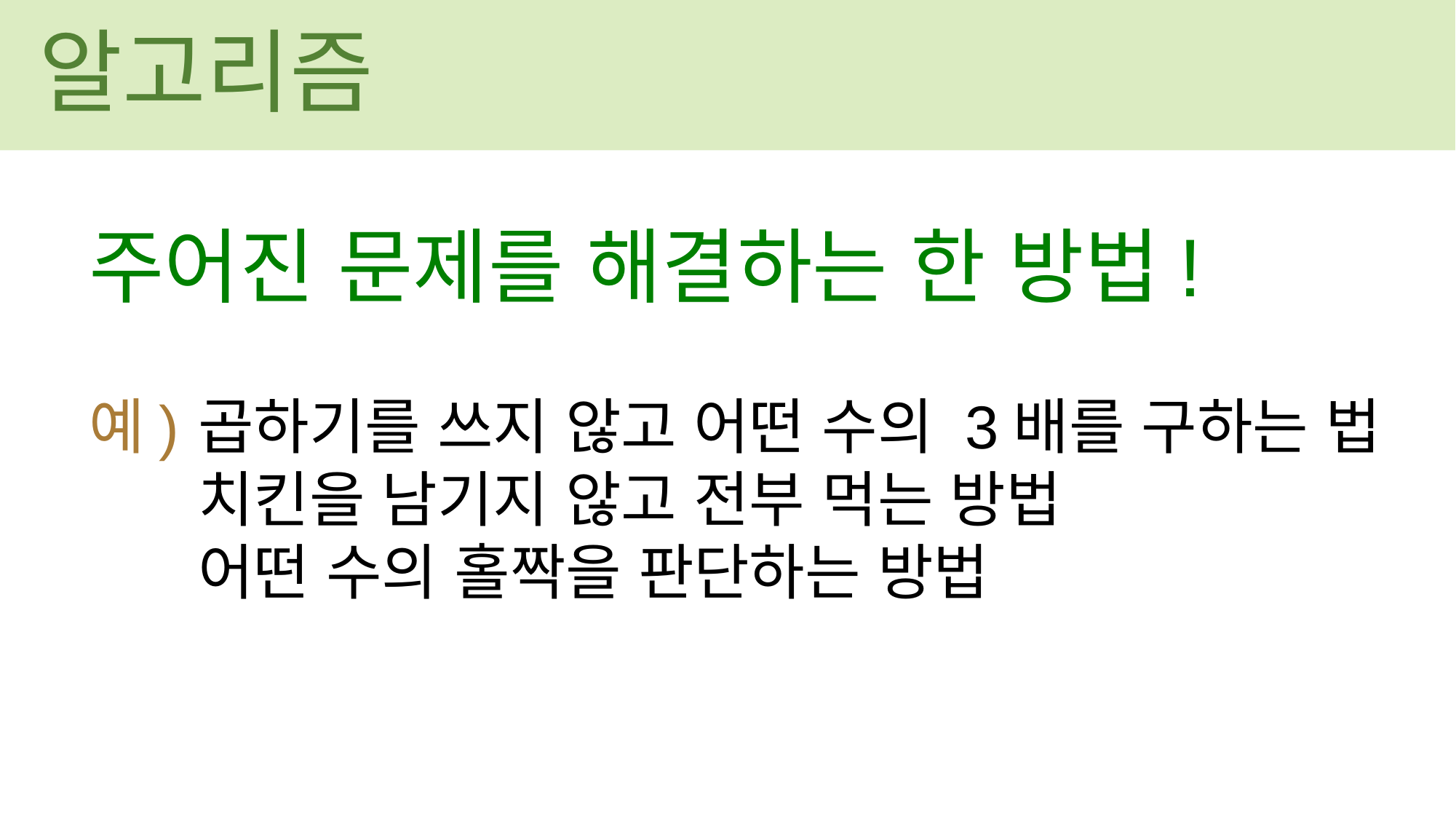

알고리즘
주어진 문제를 해결하는 한 방법!
예)	곱하기를 쓰지 않고 어떤 수의 3배를 구하는 법
	치킨을 남기지 않고 전부 먹는 방법
	어떤 수의 홀짝을 판단하는 방법